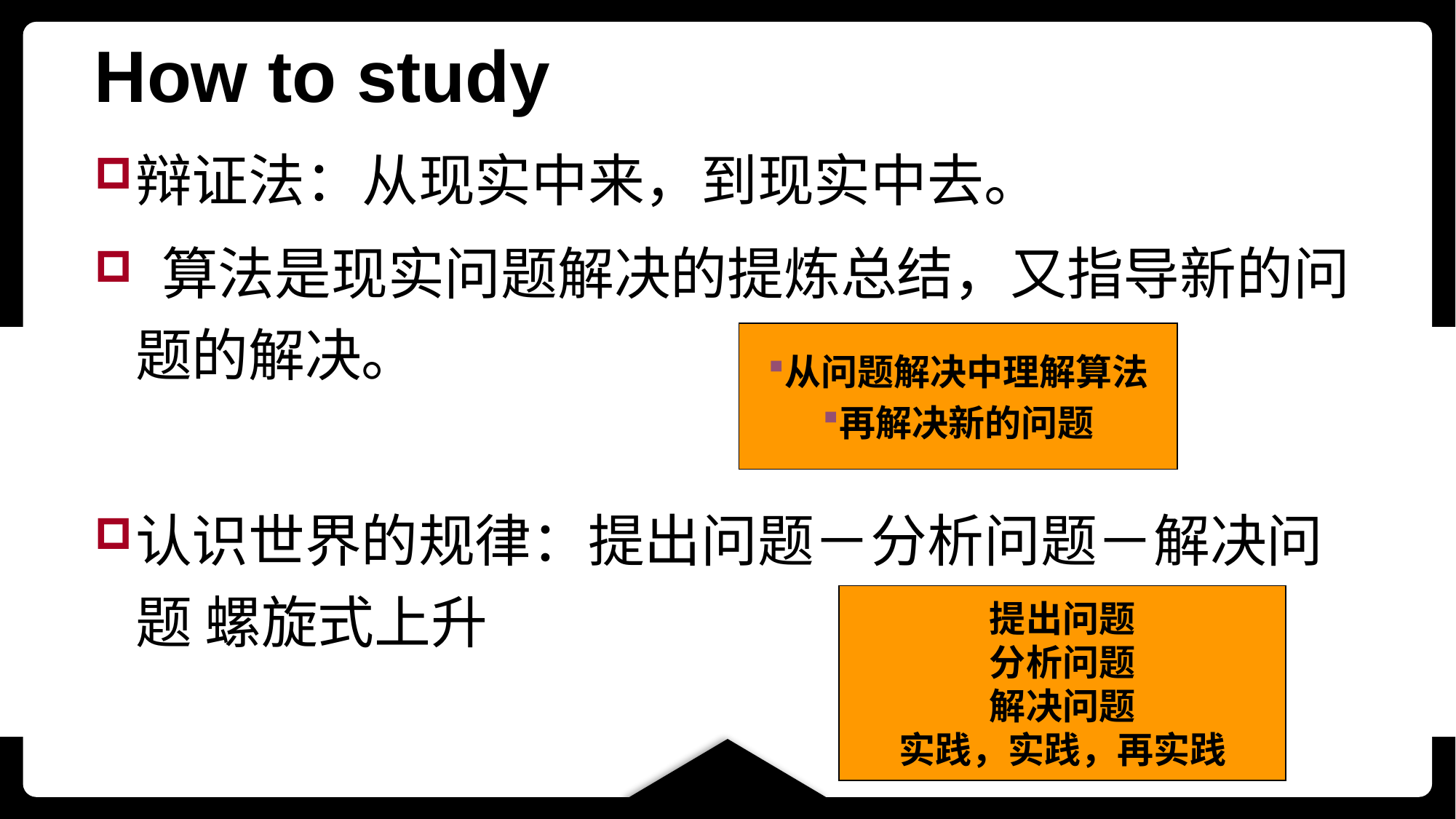

# How to study
辩证法：从现实中来，到现实中去。
 算法是现实问题解决的提炼总结，又指导新的问题的解决。

认识世界的规律：提出问题－分析问题－解决问题 螺旋式上升
从问题解决中理解算法
再解决新的问题
提出问题
分析问题
解决问题
实践，实践，再实践